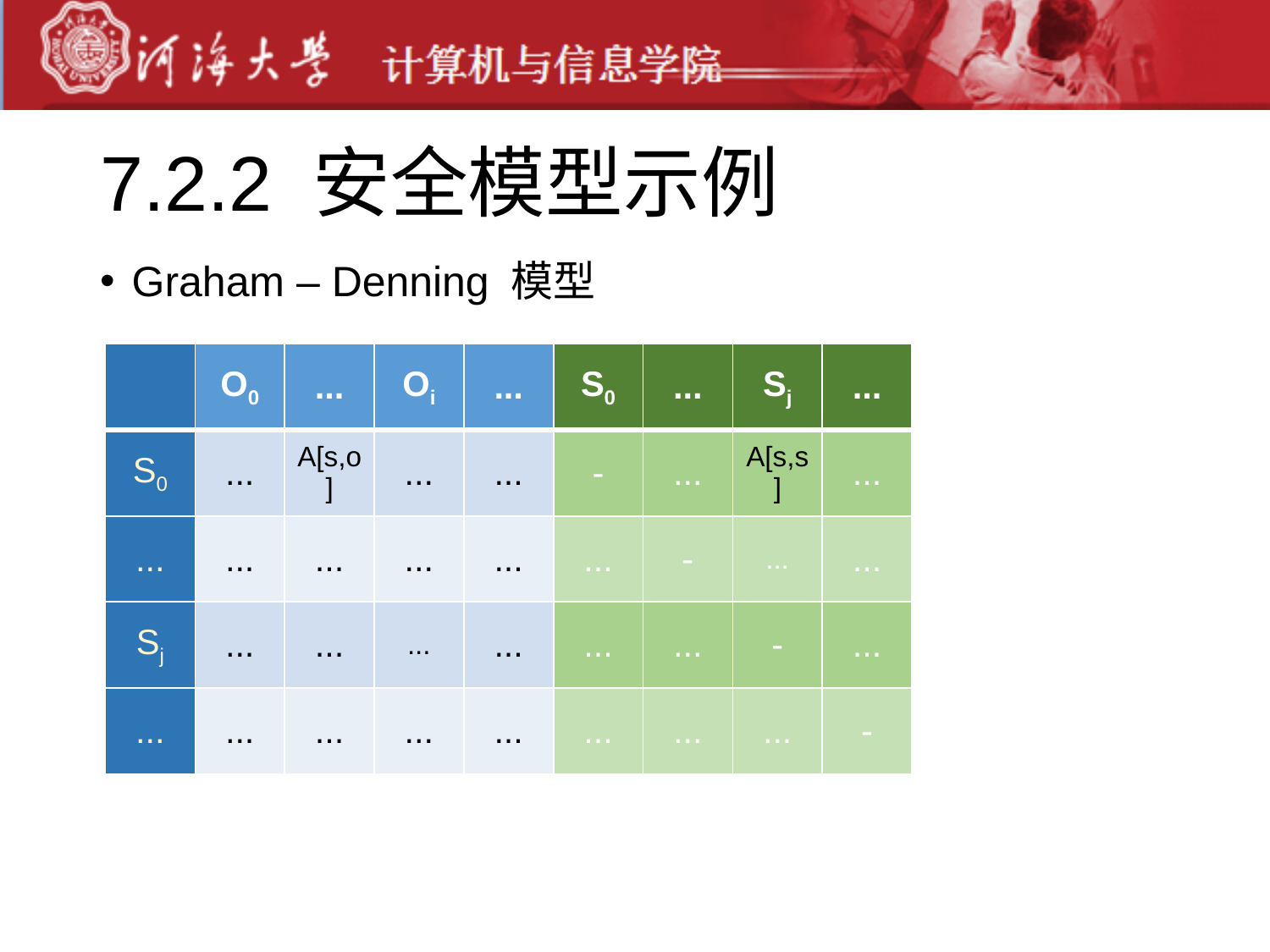

# 7.2.2 安全模型示例
Graham – Denning 模型
|  | O0 | ... | Oi | ... | S0 | ... | Sj | ... |
| --- | --- | --- | --- | --- | --- | --- | --- | --- |
| S0 | ... | A[s,o] | ... | ... | - | ... | A[s,s] | ... |
| ... | ... | ... | ... | ... | ... | - | ... | ... |
| Sj | ... | ... | ... | ... | ... | ... | - | ... |
| ... | ... | ... | ... | ... | ... | ... | ... | - |